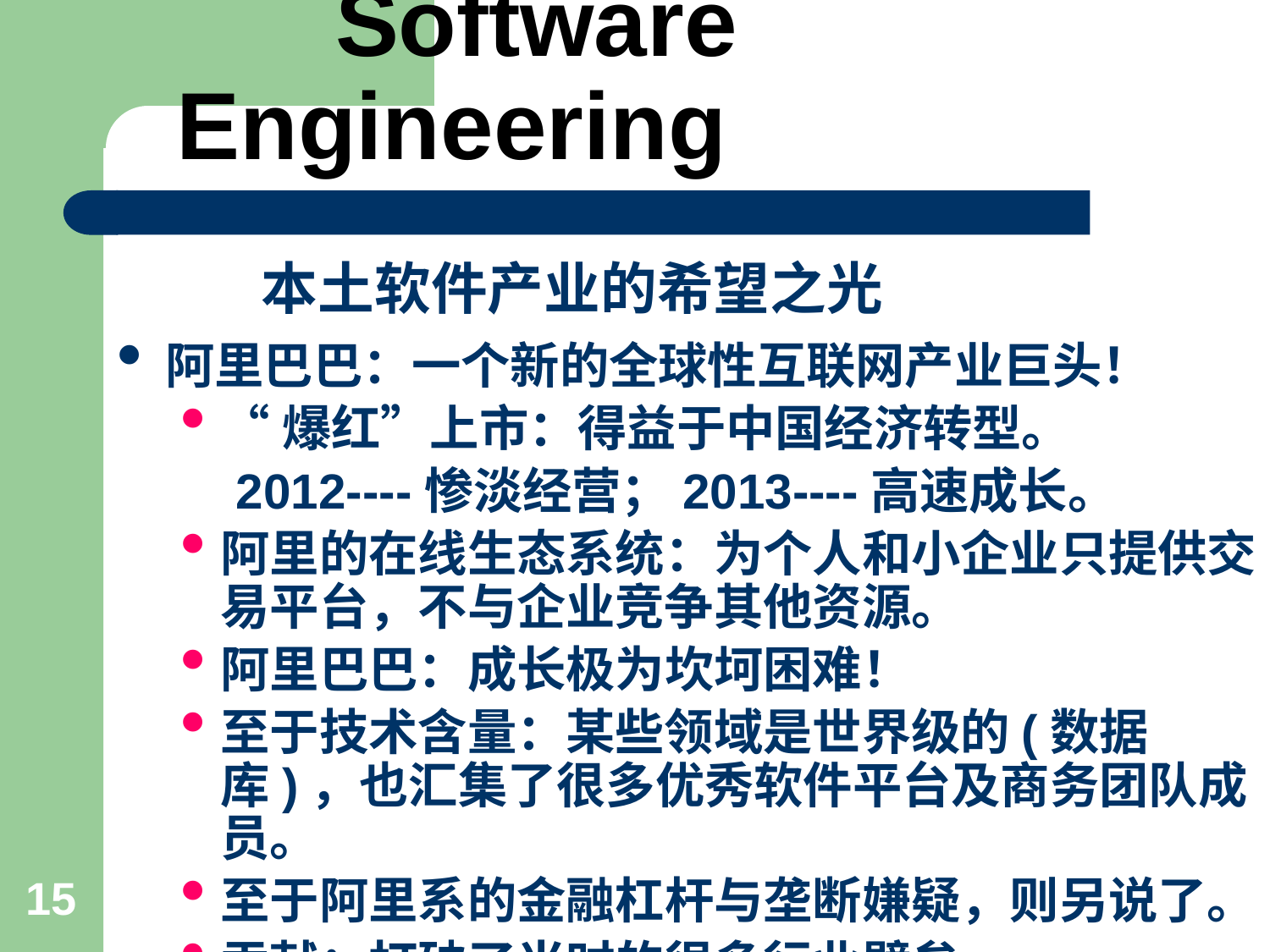

# Software   Engineering
            本土软件产业的希望之光
阿里巴巴：一个新的全球性互联网产业巨头！
“爆红”上市：得益于中国经济转型。
    2012----惨淡经营；2013----高速成长。
阿里的在线生态系统：为个人和小企业只提供交易平台，不与企业竞争其他资源。
阿里巴巴：成长极为坎坷困难！
至于技术含量：某些领域是世界级的(数据库)，也汇集了很多优秀软件平台及商务团队成员。
至于阿里系的金融杠杆与垄断嫌疑，则另说了。
贡献：打破了当时的很多行业壁垒。

15